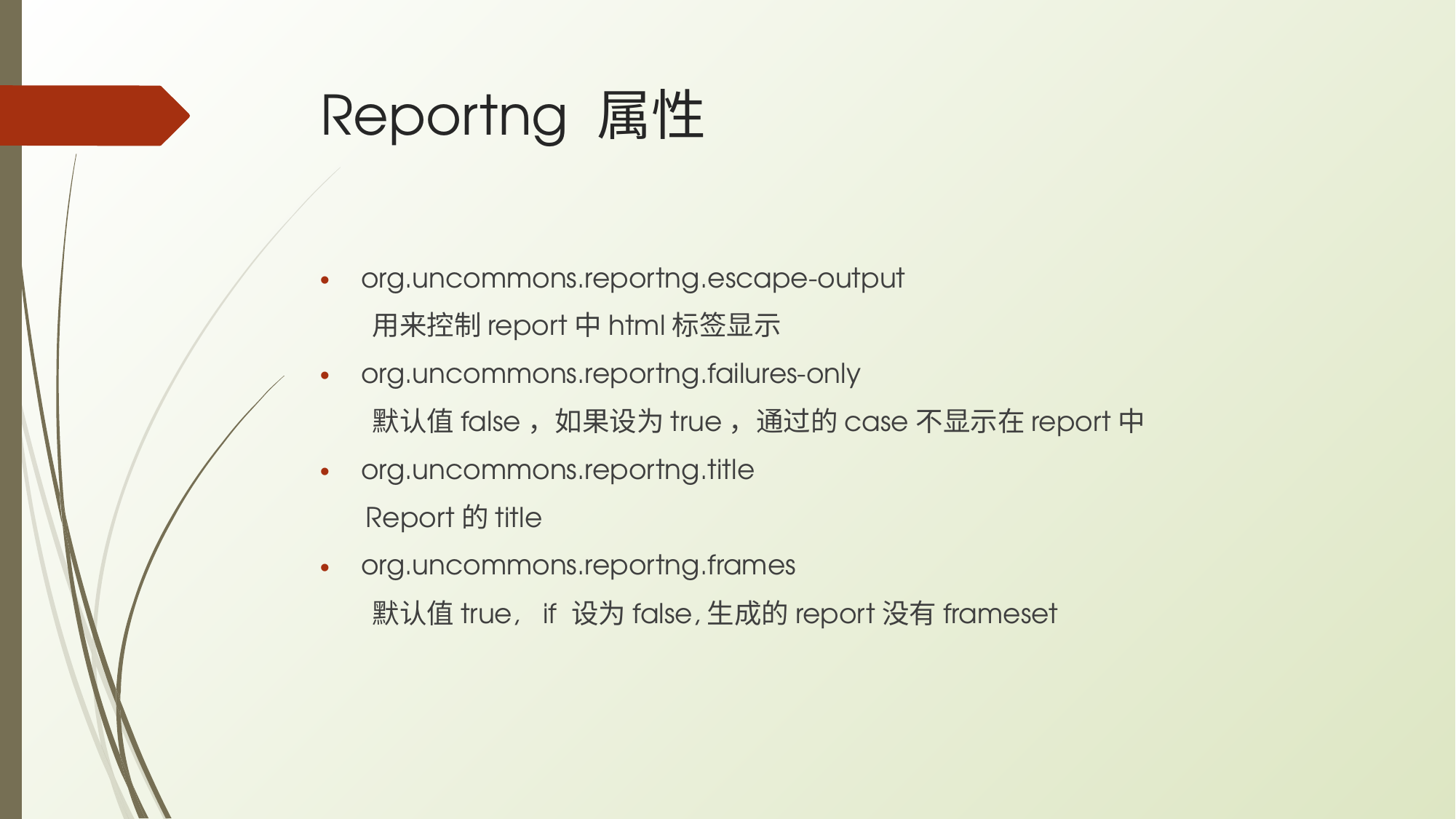

# Reportng 属性
org.uncommons.reportng.escape-output
      用来控制report中html标签显示
org.uncommons.reportng.failures-only
      默认值false，如果设为true，通过的case不显示在report中
org.uncommons.reportng.title
      Report的title
org.uncommons.reportng.frames
      默认值true,   if 设为false,生成的report没有frameset